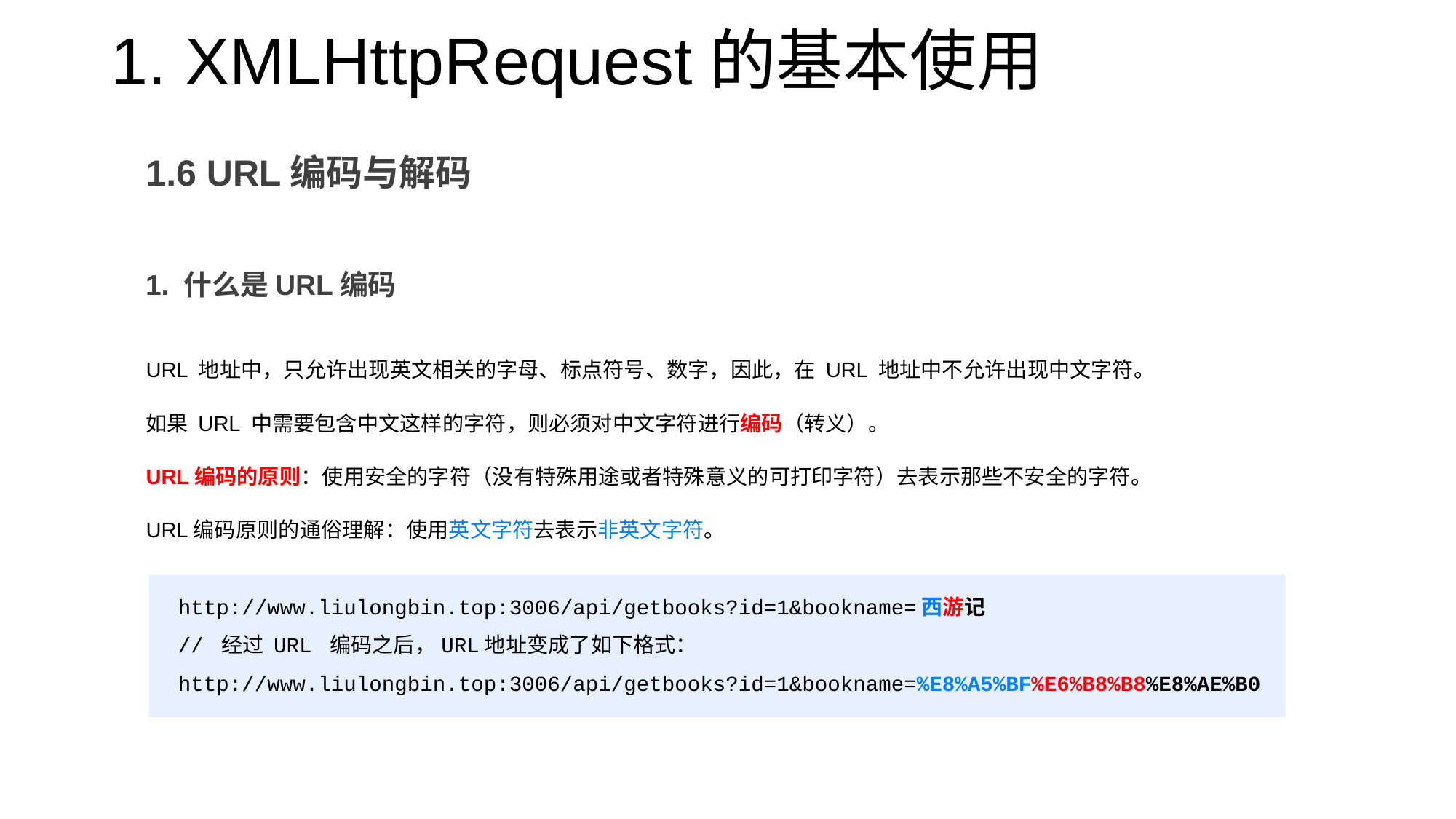

# 1. XMLHttpRequest的基本使用
1.6 URL编码与解码
1. 什么是URL编码
URL 地址中，只允许出现英文相关的字母、标点符号、数字，因此，在 URL 地址中不允许出现中文字符。
如果 URL 中需要包含中文这样的字符，则必须对中文字符进行编码（转义）。
URL编码的原则：使用安全的字符（没有特殊用途或者特殊意义的可打印字符）去表示那些不安全的字符。
URL编码原则的通俗理解：使用英文字符去表示非英文字符。

http://www.liulongbin.top:3006/api/getbooks?id=1&bookname=西游记
// 经过 URL 编码之后，URL地址变成了如下格式：
http://www.liulongbin.top:3006/api/getbooks?id=1&bookname=%E8%A5%BF%E6%B8%B8%E8%AE%B0